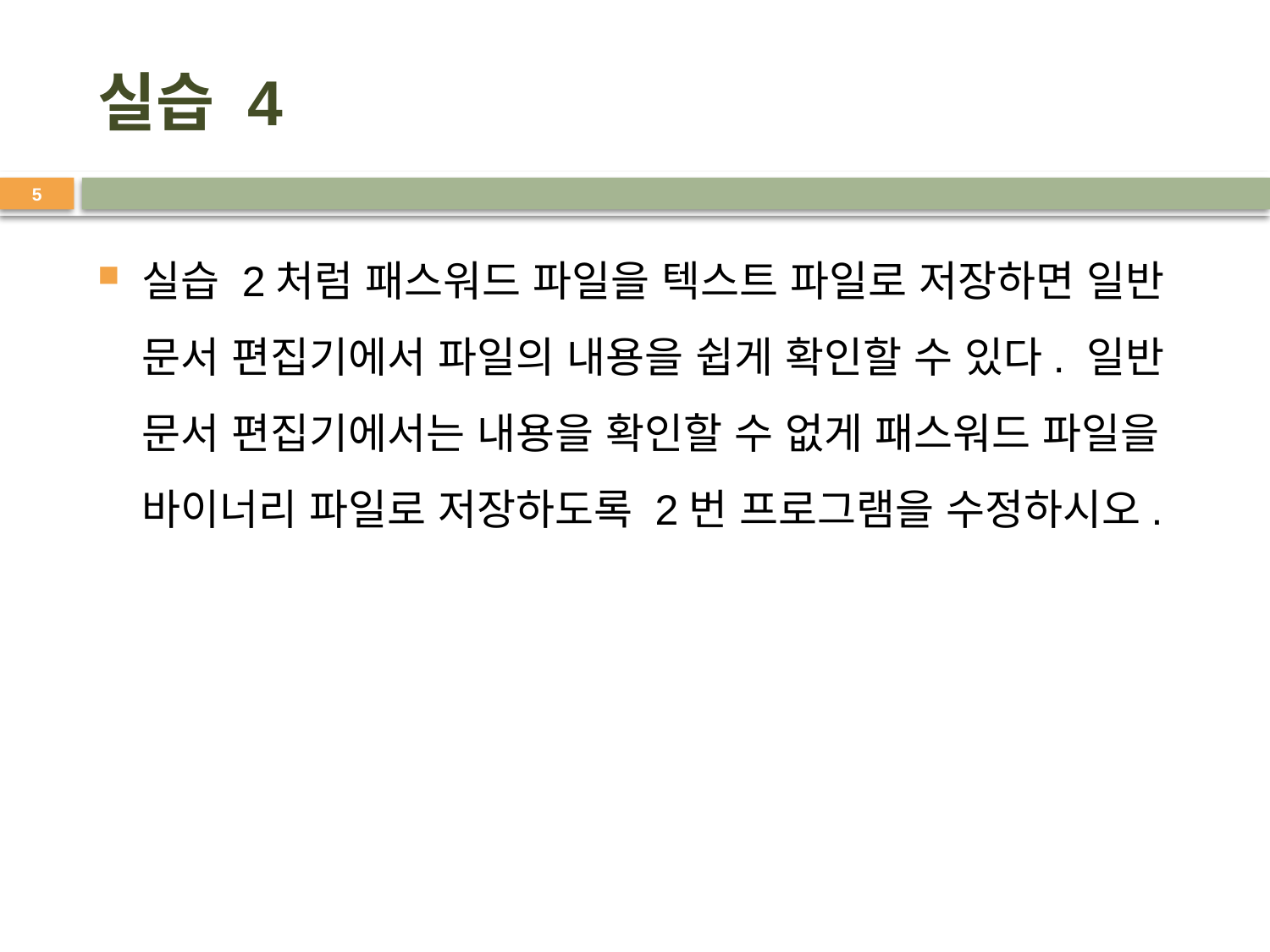

# 실습 4
5
실습 2처럼 패스워드 파일을 텍스트 파일로 저장하면 일반 문서 편집기에서 파일의 내용을 쉽게 확인할 수 있다. 일반 문서 편집기에서는 내용을 확인할 수 없게 패스워드 파일을 바이너리 파일로 저장하도록 2번 프로그램을 수정하시오.